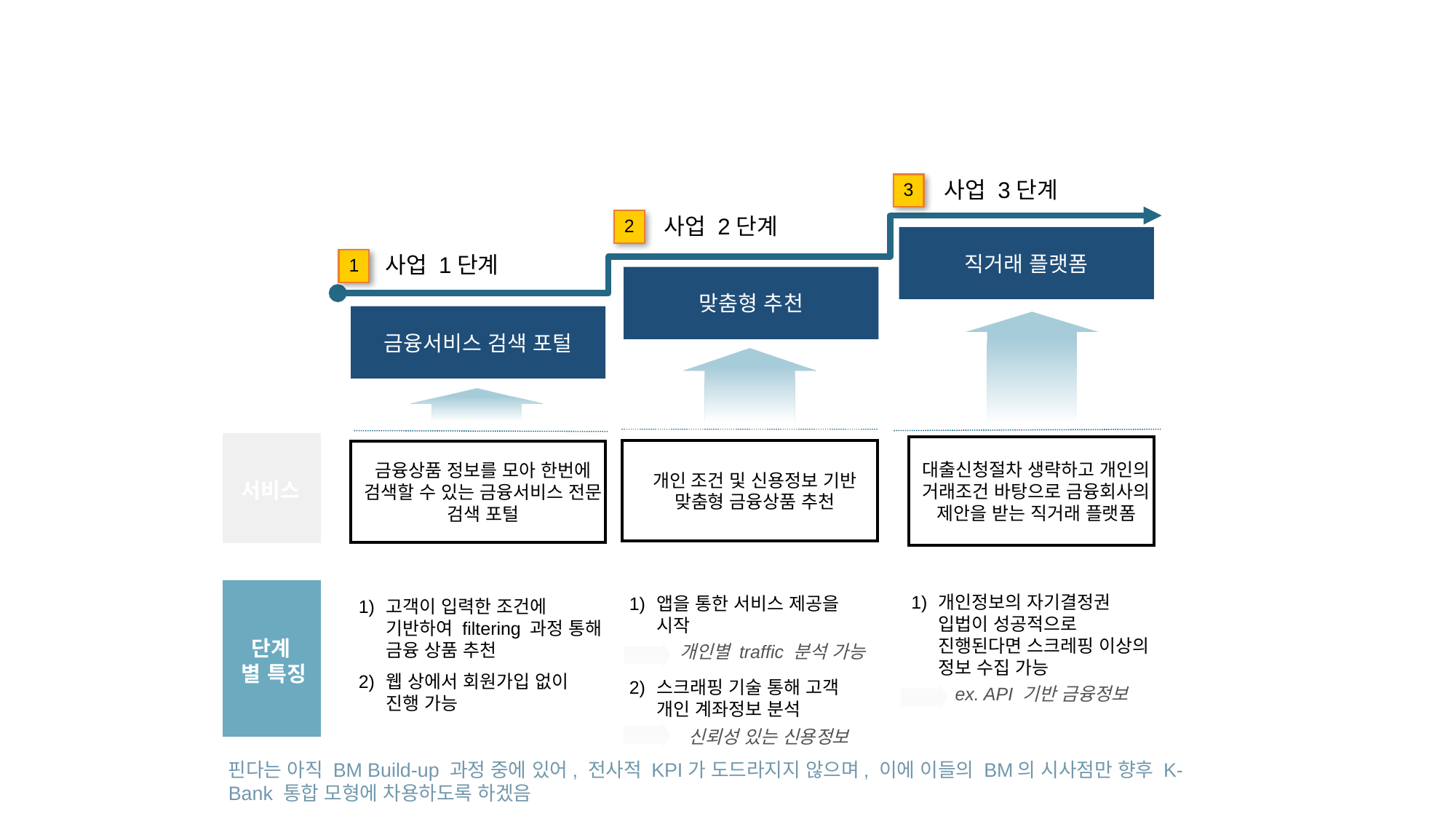

3
사업 3단계
2
사업 2단계

직거래 플랫폼
1
사업 1단계
맞춤형 추천
금융서비스 검색 포털

서비스
대출신청절차 생략하고 개인의 거래조건 바탕으로 금융회사의 제안을 받는 직거래 플랫폼
개인 조건 및 신용정보 기반 맞춤형 금융상품 추천
금융상품 정보를 모아 한번에 검색할 수 있는 금융서비스 전문 검색 포털
단계
별 특징
개인정보의 자기결정권 입법이 성공적으로 진행된다면 스크레핑 이상의 정보 수집 가능

앱을 통한 서비스 제공을 시작

스크래핑 기술 통해 고객 개인 계좌정보 분석

고객이 입력한 조건에 기반하여 filtering 과정 통해 금융 상품 추천
웹 상에서 회원가입 없이 진행 가능

개인별 traffic 분석 가능

ex. API 기반 금융정보

신뢰성 있는 신용정보
핀다는 아직 BM Build-up 과정 중에 있어, 전사적 KPI가 도드라지지 않으며, 이에 이들의 BM의 시사점만 향후 K-Bank 통합 모형에 차용하도록 하겠음